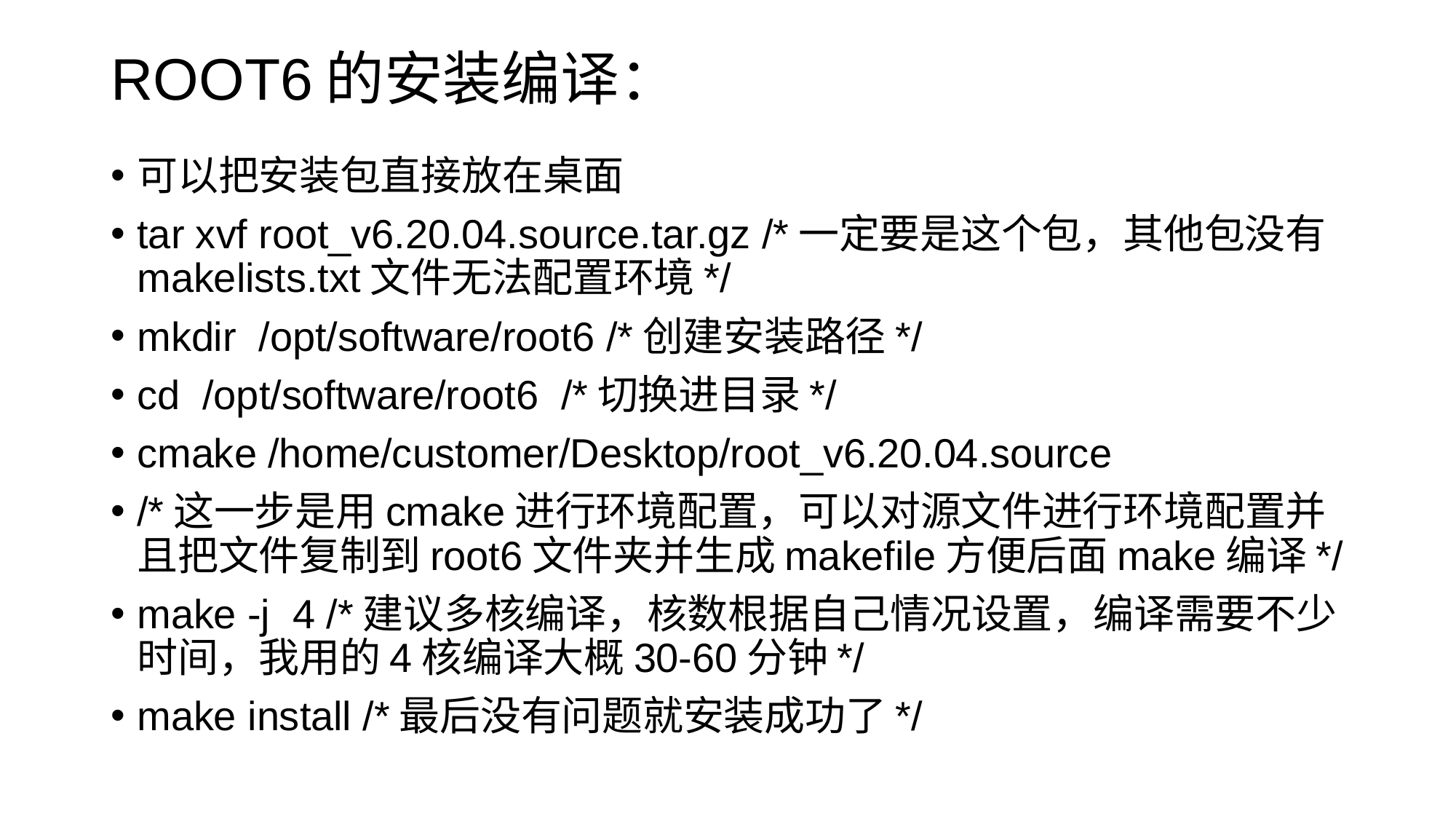

# ROOT6的安装编译：
可以把安装包直接放在桌面
tar xvf root_v6.20.04.source.tar.gz /*一定要是这个包，其他包没有makelists.txt文件无法配置环境*/
mkdir  /opt/software/root6 /*创建安装路径*/
cd  /opt/software/root6  /*切换进目录*/
cmake /home/customer/Desktop/root_v6.20.04.source
/*这一步是用cmake进行环境配置，可以对源文件进行环境配置并且把文件复制到root6文件夹并生成makefile方便后面make编译*/
make -j  4 /*建议多核编译，核数根据自己情况设置，编译需要不少时间，我用的4核编译大概30-60分钟*/
make install /*最后没有问题就安装成功了*/